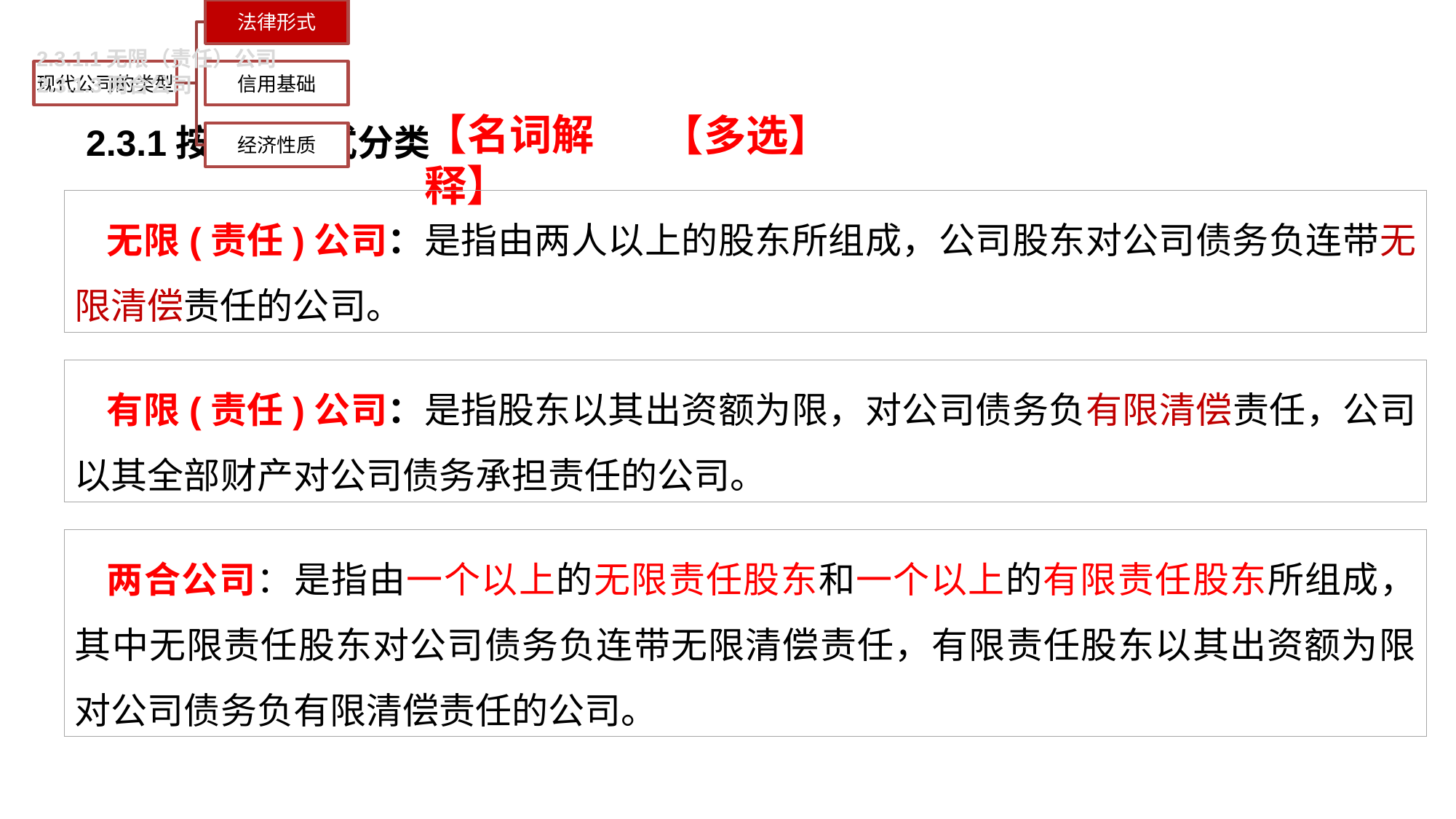

现代公司的类型
法律形式
信用基础
经济性质
2.3.1.1无限（责任）公司
2.3.1.3两合公司
2.3.1按法律形式分类

【名词解释】
【多选】

无限(责任)公司：是指由两人以上的股东所组成，公司股东对公司债务负连带无限清偿责任的公司。

有限(责任)公司：是指股东以其出资额为限，对公司债务负有限清偿责任，公司以其全部财产对公司债务承担责任的公司。

两合公司：是指由一个以上的无限责任股东和一个以上的有限责任股东所组成，其中无限责任股东对公司债务负连带无限清偿责任，有限责任股东以其出资额为限对公司债务负有限清偿责任的公司。